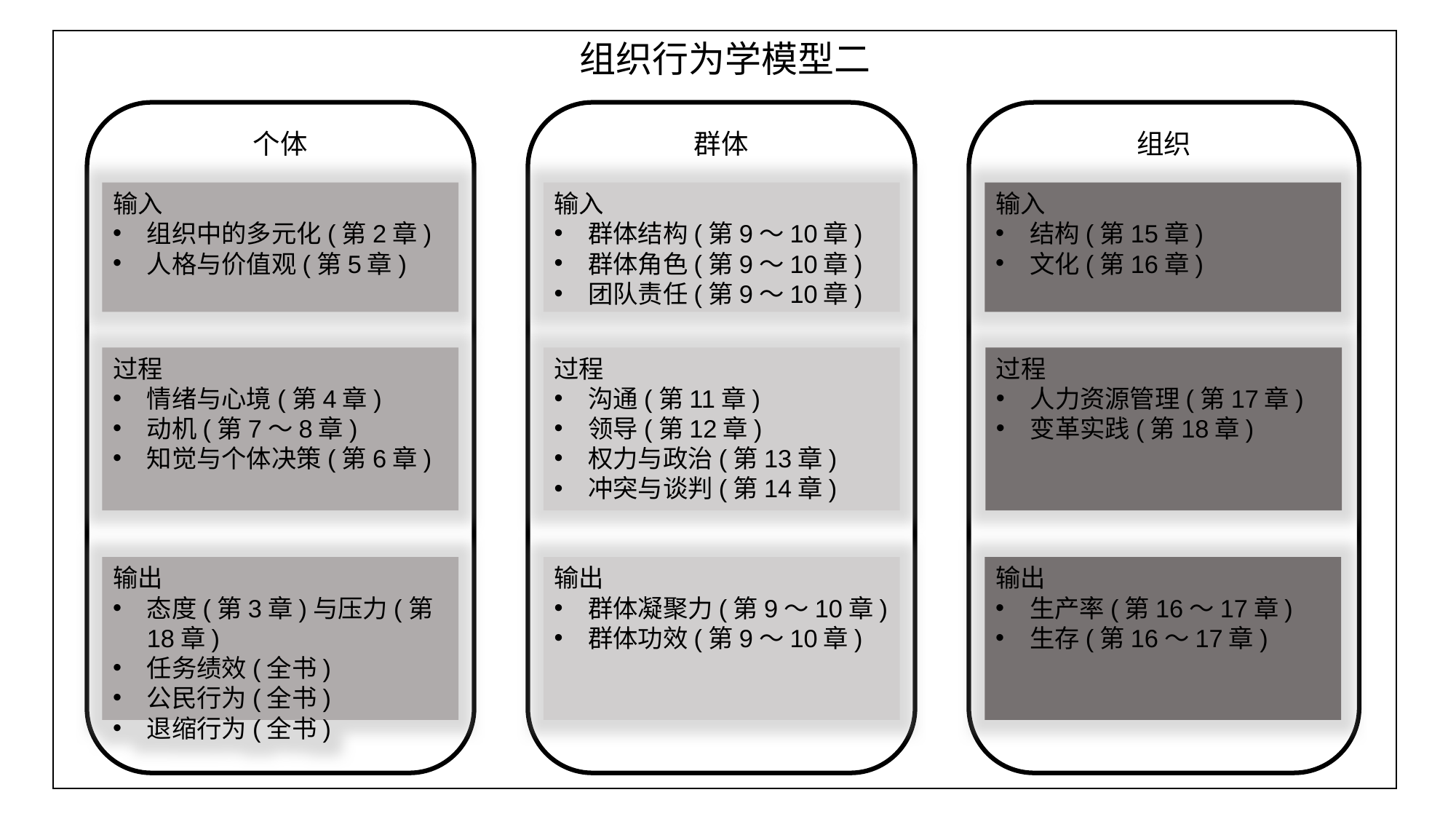

组织行为学模型二
个体
群体
组织
输入
组织中的多元化(第2章)
人格与价值观(第5章)
输入
群体结构(第9～10章)
群体角色(第9～10章)
团队责任(第9～10章)
输入
结构(第15章)
文化(第16章)
过程
情绪与心境(第4章)
动机(第7～8章)
知觉与个体决策(第6章)

过程
沟通(第11章)
领导(第12章)
权力与政治(第13章)
冲突与谈判(第14章)
过程
人力资源管理(第17章)
变革实践(第18章)
输出
群体凝聚力(第9～10章)
群体功效(第9～10章)
输出
生产率(第16～17章)
生存(第16～17章)
输出
态度(第3章)与压力(第18章)
任务绩效(全书)
公民行为(全书)
退缩行为(全书)